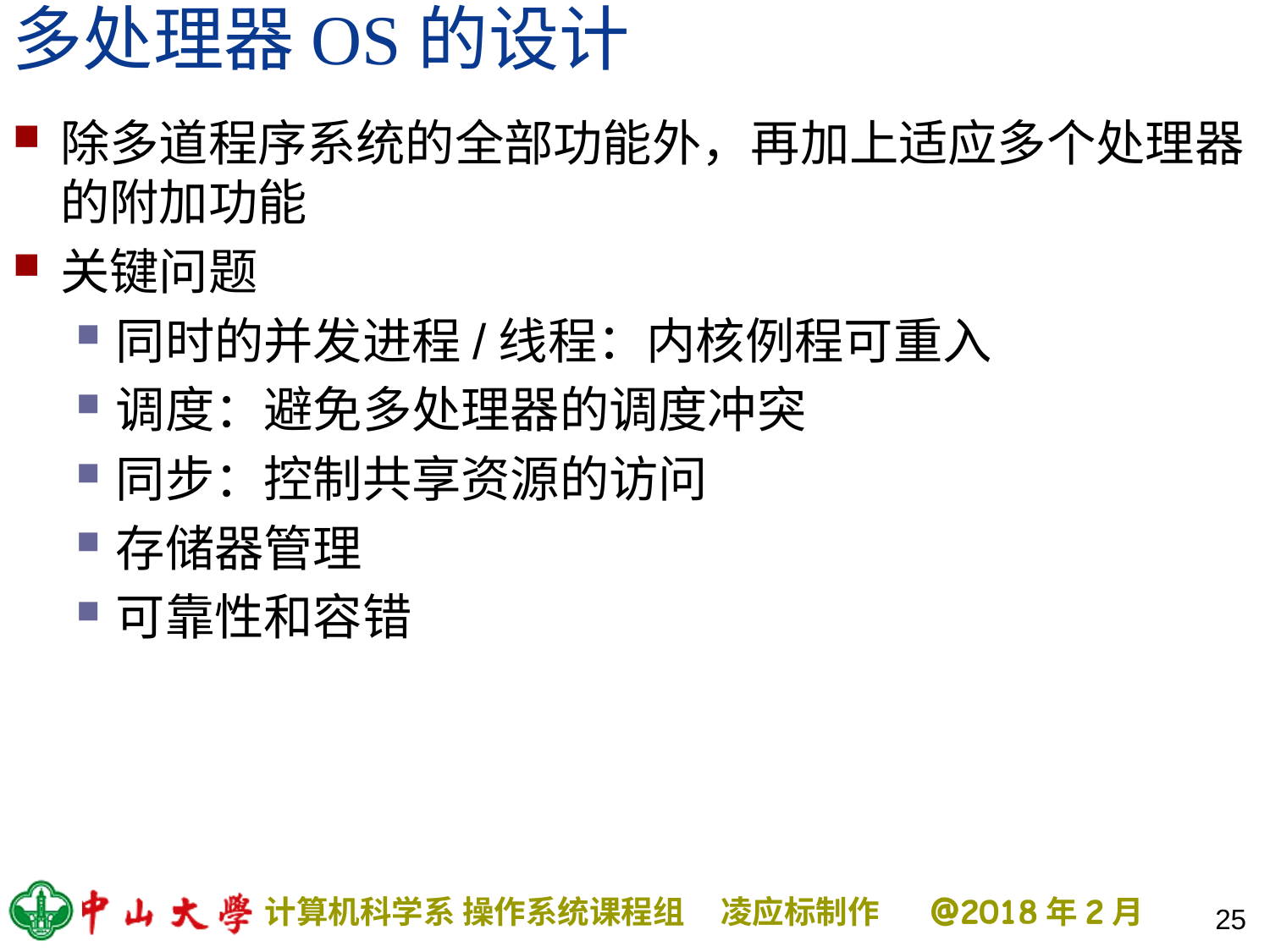

# 多处理器OS的设计
除多道程序系统的全部功能外，再加上适应多个处理器的附加功能
关键问题
同时的并发进程/线程：内核例程可重入
调度：避免多处理器的调度冲突
同步：控制共享资源的访问
存储器管理
可靠性和容错
25